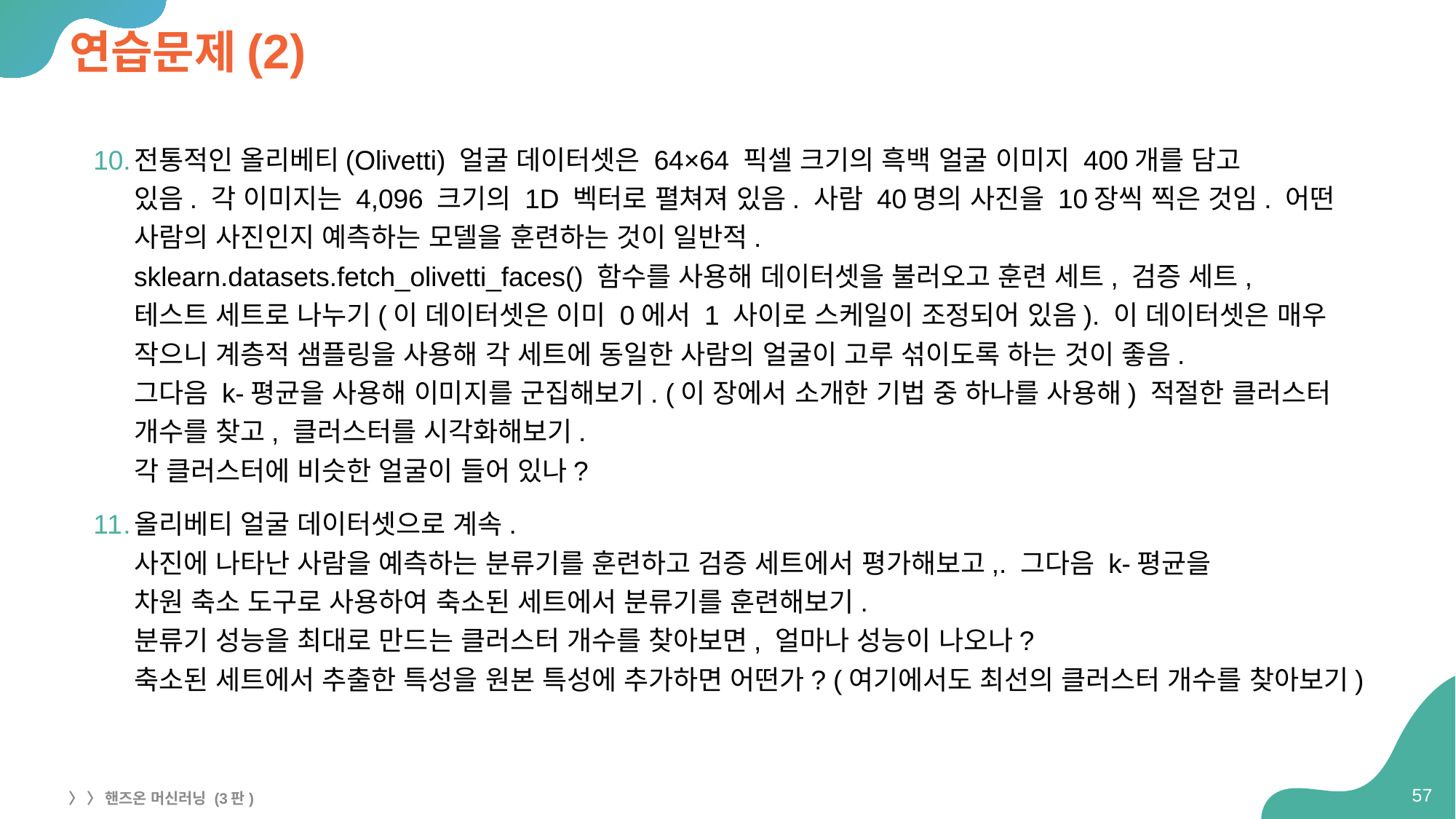

# 연습문제(2)
전통적인 올리베티(Olivetti) 얼굴 데이터셋은 64×64 픽셀 크기의 흑백 얼굴 이미지 400개를 담고
있음. 각 이미지는 4,096 크기의 1D 벡터로 펼쳐져 있음. 사람 40명의 사진을 10장씩 찍은 것임. 어떤 사람의 사진인지 예측하는 모델을 훈련하는 것이 일반적.
sklearn.datasets.fetch_olivetti_faces() 함수를 사용해 데이터셋을 불러오고 훈련 세트, 검증 세트,
테스트 세트로 나누기(이 데이터셋은 이미 0에서 1 사이로 스케일이 조정되어 있음). 이 데이터셋은 매우 작으니 계층적 샘플링을 사용해 각 세트에 동일한 사람의 얼굴이 고루 섞이도록 하는 것이 좋음.
그다음 k-평균을 사용해 이미지를 군집해보기. (이 장에서 소개한 기법 중 하나를 사용해) 적절한 클러스터 개수를 찾고, 클러스터를 시각화해보기.
각 클러스터에 비슷한 얼굴이 들어 있나?
올리베티 얼굴 데이터셋으로 계속.
사진에 나타난 사람을 예측하는 분류기를 훈련하고 검증 세트에서 평가해보고,. 그다음 k-평균을
차원 축소 도구로 사용하여 축소된 세트에서 분류기를 훈련해보기.
분류기 성능을 최대로 만드는 클러스터 개수를 찾아보면, 얼마나 성능이 나오나?
축소된 세트에서 추출한 특성을 원본 특성에 추가하면 어떤가? (여기에서도 최선의 클러스터 개수를 찾아보기)
57
〉 〉 핸즈온 머신러닝 (3판)